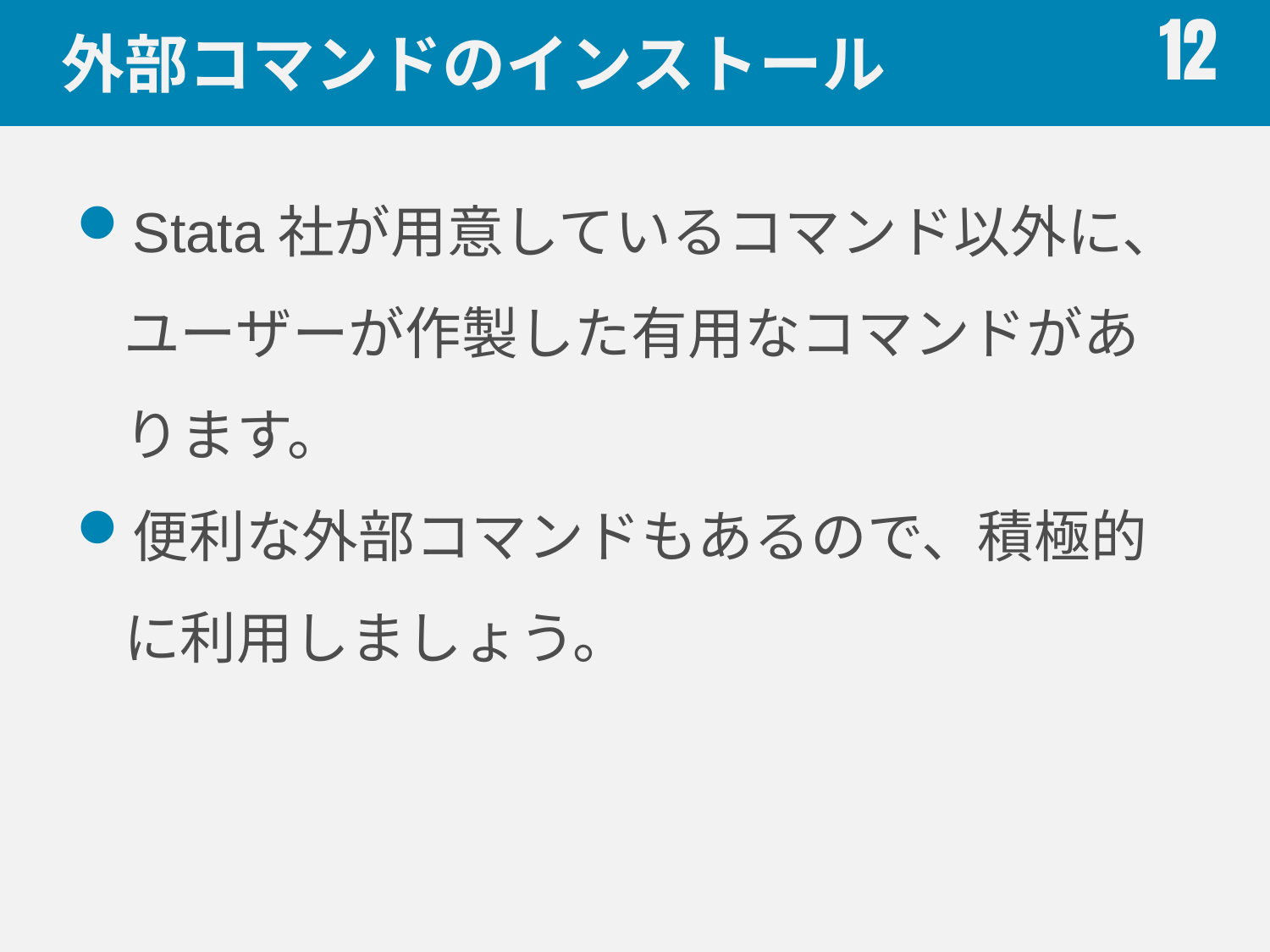

# 外部コマンドのインストール
 12
Stata社が用意しているコマンド以外に、ユーザーが作製した有用なコマンドがあります。
便利な外部コマンドもあるので、積極的に利用しましょう。